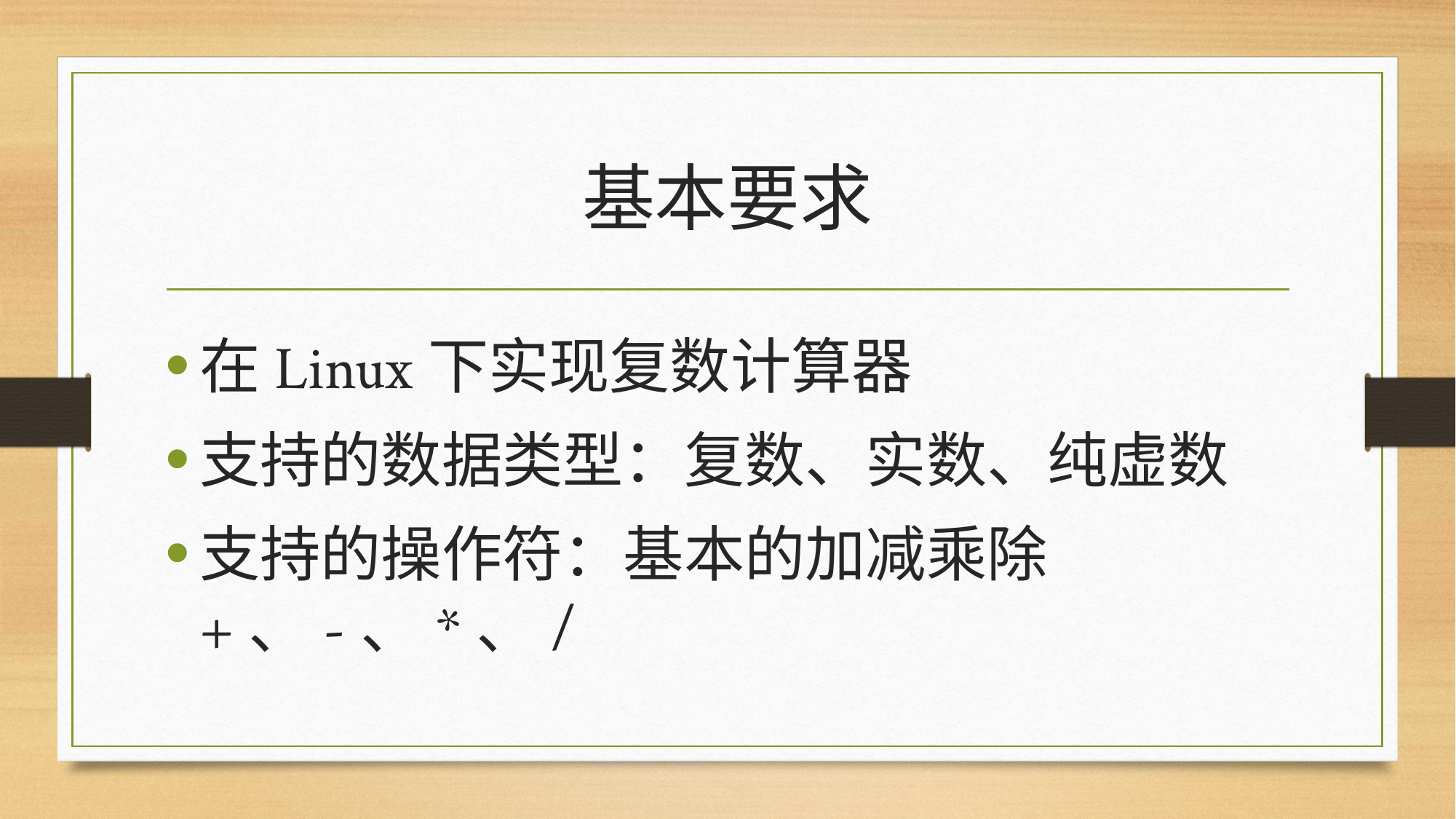

# 基本要求
在Linux下实现复数计算器
支持的数据类型：复数、实数、纯虚数
支持的操作符：基本的加减乘除 +、-、*、/